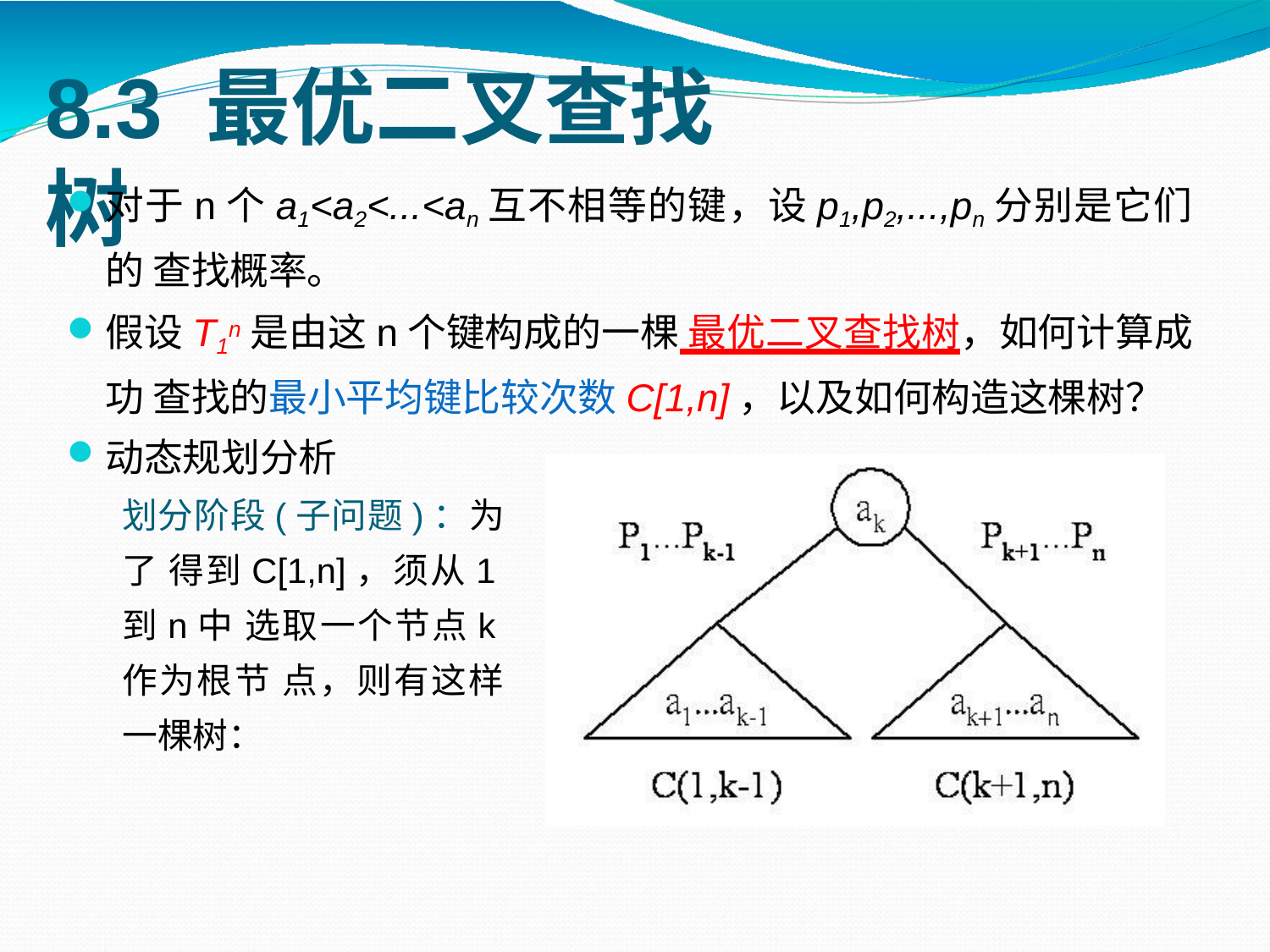

# 8.3 最优二叉查找树
对于n个a1<a2<...<an互不相等的键，设p1,p2,...,pn分别是它们的 查找概率。
假设T1n是由这n个键构成的一棵 最优二叉查找树，如何计算成功 查找的最小平均键比较次数C[1,n]，以及如何构造这棵树？
动态规划分析
划分阶段(子问题)：为了 得到C[1,n]，须从1到n中 选取一个节点k作为根节 点，则有这样一棵树：